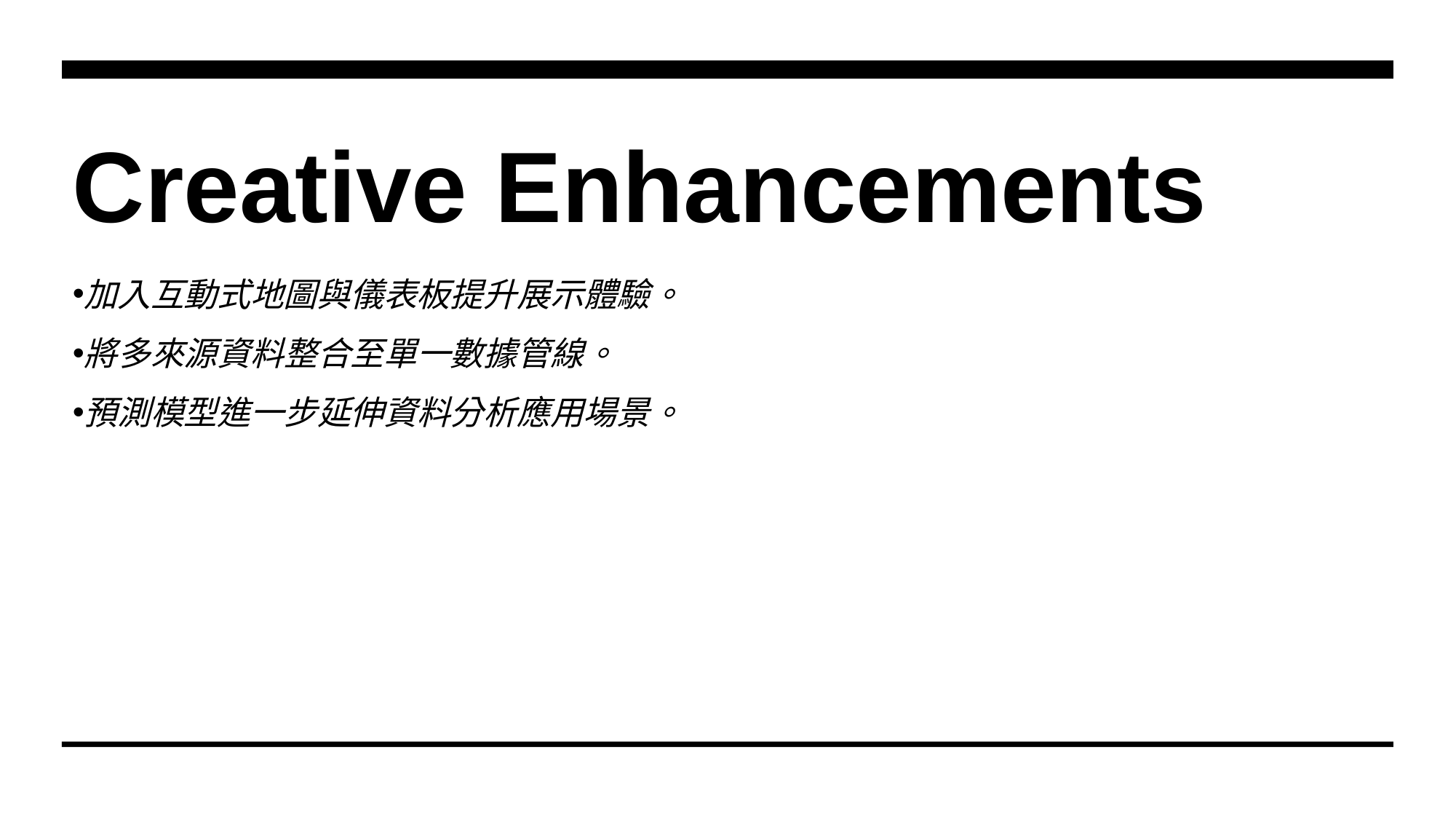

# Creative Enhancements
加入互動式地圖與儀表板提升展示體驗。
將多來源資料整合至單一數據管線。
預測模型進一步延伸資料分析應用場景。